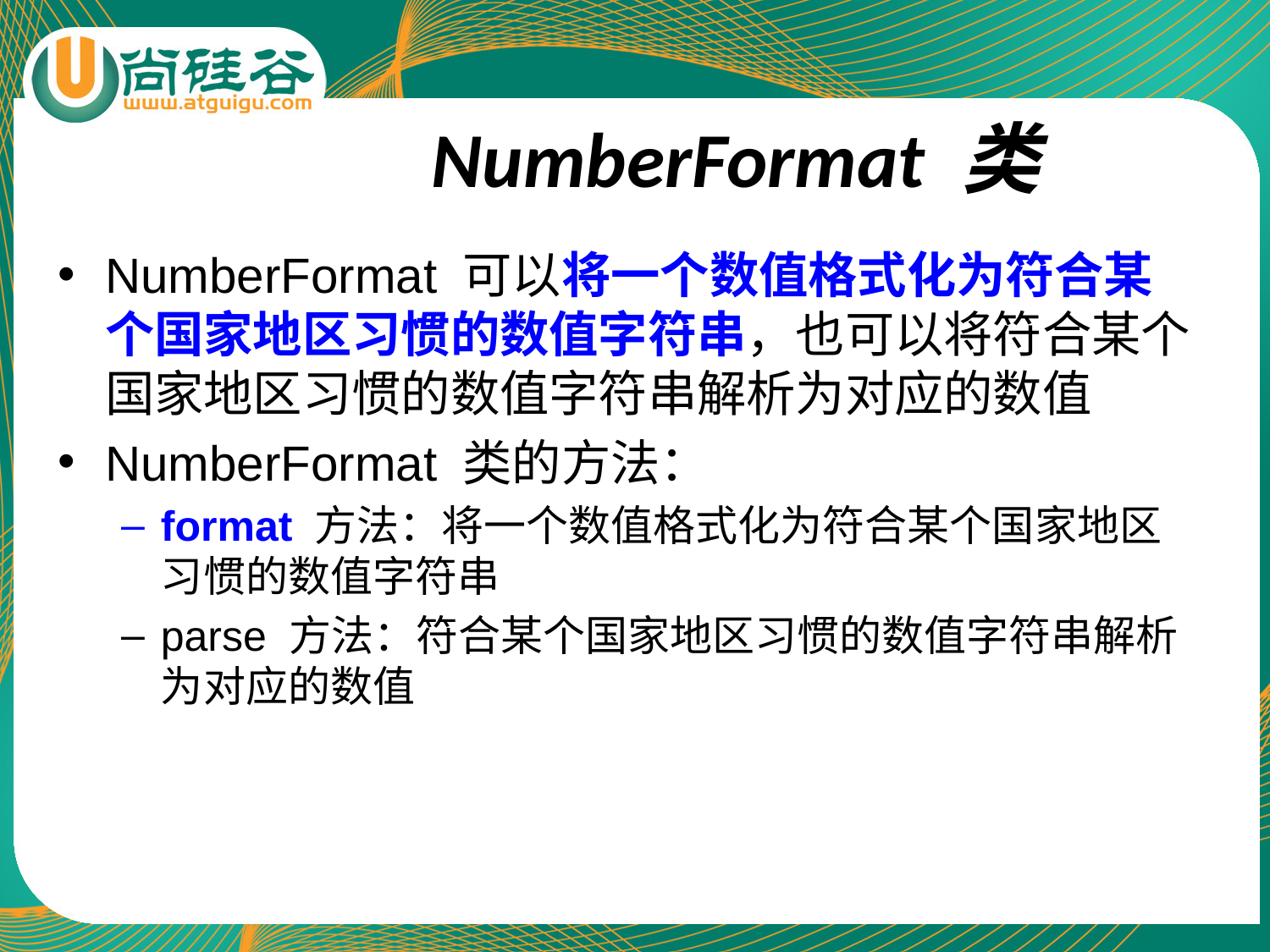

# NumberFormat 类
NumberFormat 可以将一个数值格式化为符合某个国家地区习惯的数值字符串，也可以将符合某个国家地区习惯的数值字符串解析为对应的数值
NumberFormat 类的方法：
format 方法：将一个数值格式化为符合某个国家地区习惯的数值字符串
parse 方法：符合某个国家地区习惯的数值字符串解析为对应的数值